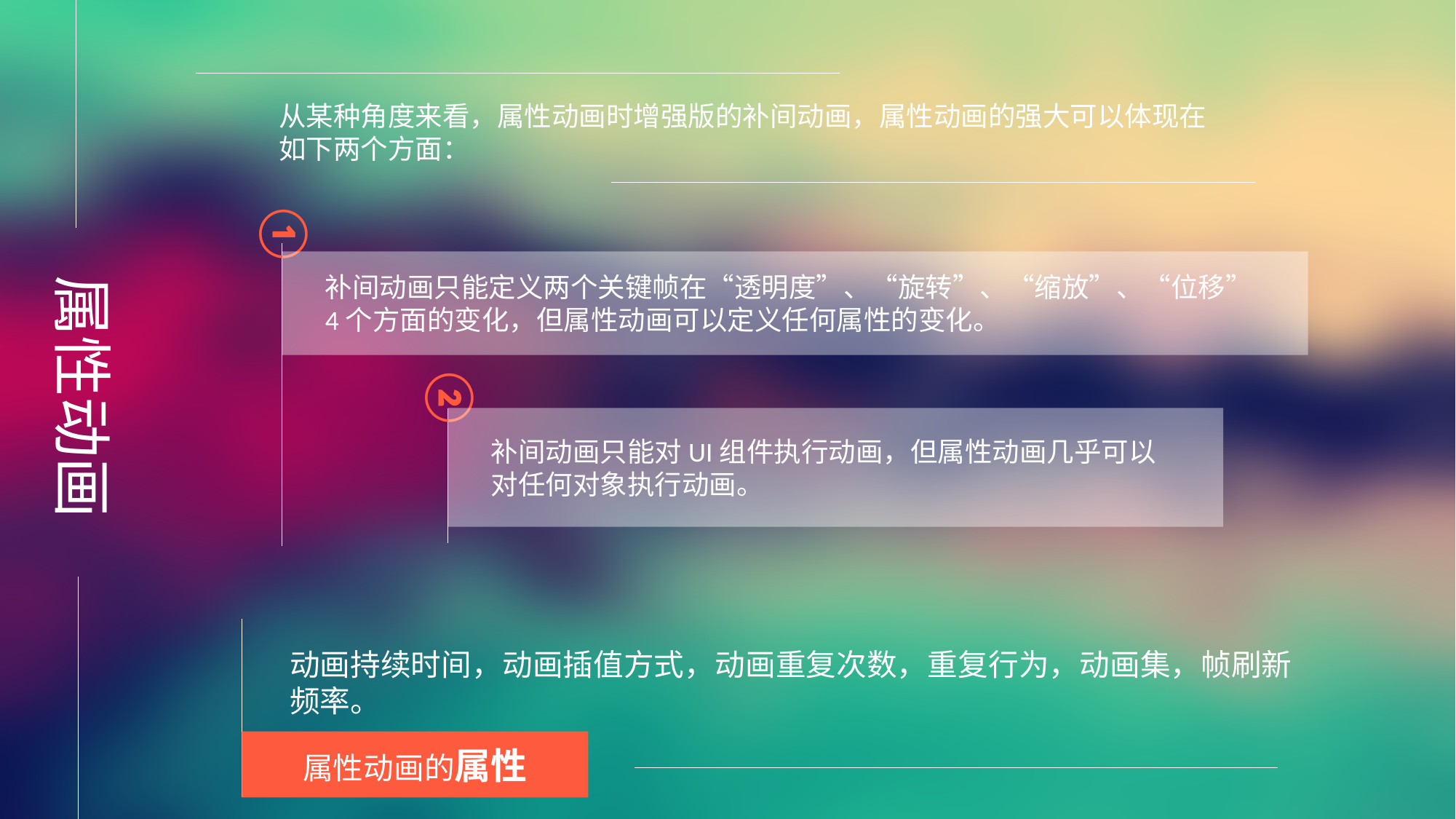

从某种角度来看，属性动画时增强版的补间动画，属性动画的强大可以体现在
如下两个方面：
①
②
补间动画只能定义两个关键帧在“透明度”、“旋转”、“缩放”、“位移”4个方面的变化，但属性动画可以定义任何属性的变化。
属性动画
补间动画只能对UI组件执行动画，但属性动画几乎可以对任何对象执行动画。
动画持续时间，动画插值方式，动画重复次数，重复行为，动画集，帧刷新频率。
属性动画的属性